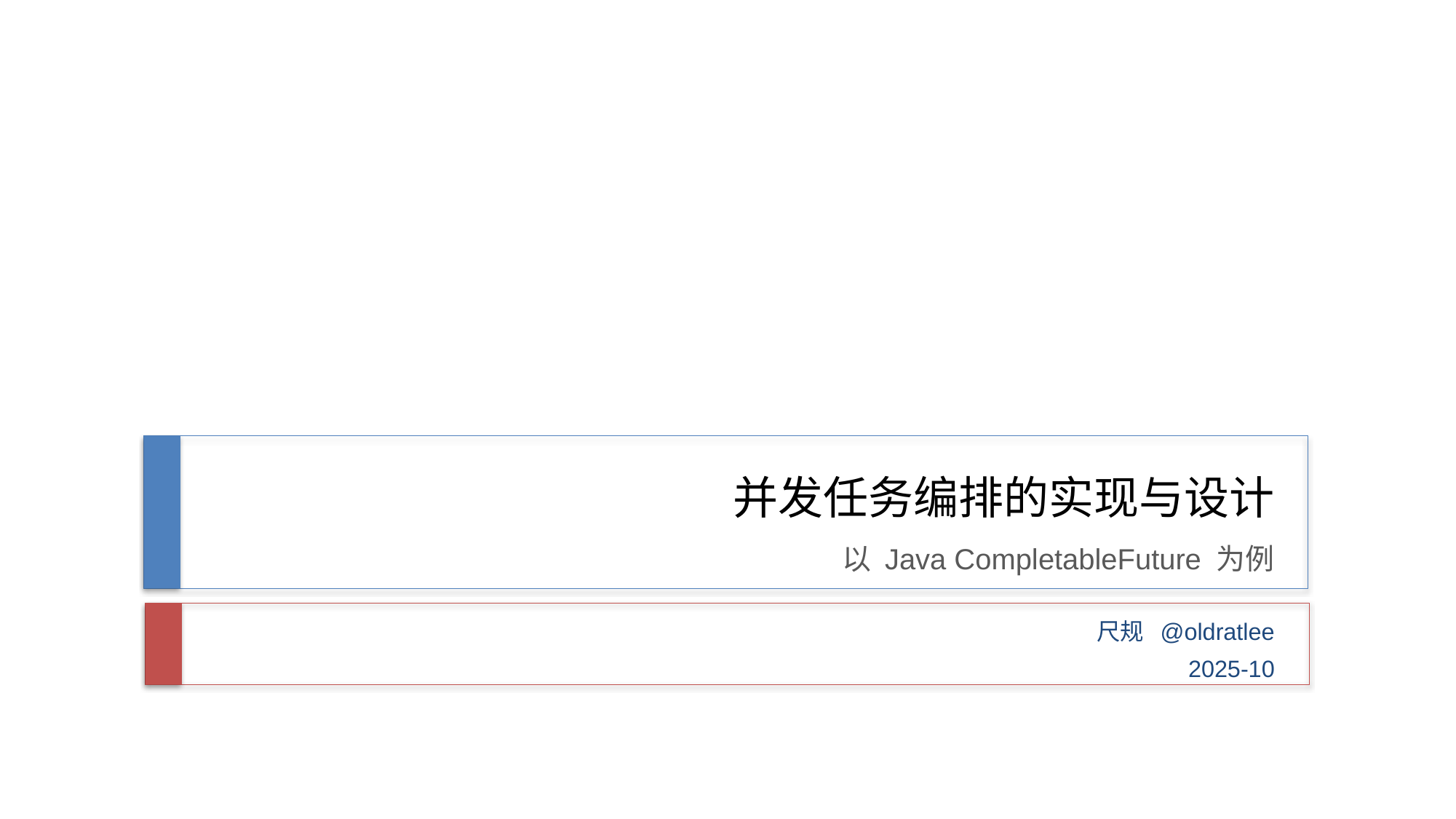

# 并发任务编排的实现与设计 以 Java CompletableFuture 为例
尺规  @oldratlee
2025-10